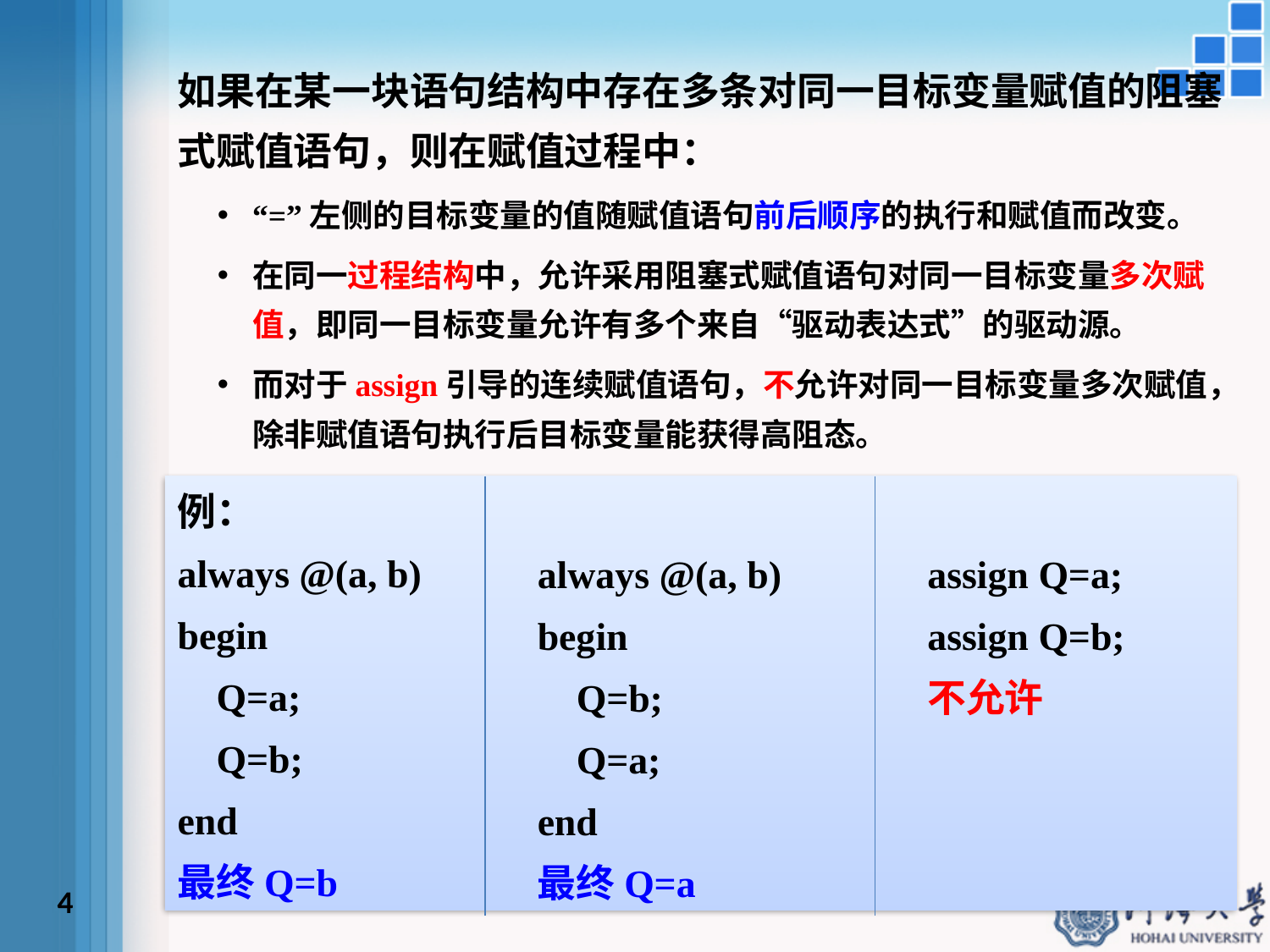

如果在某一块语句结构中存在多条对同一目标变量赋值的阻塞式赋值语句，则在赋值过程中：
“=”左侧的目标变量的值随赋值语句前后顺序的执行和赋值而改变。
在同一过程结构中，允许采用阻塞式赋值语句对同一目标变量多次赋值，即同一目标变量允许有多个来自“驱动表达式”的驱动源。
而对于assign引导的连续赋值语句，不允许对同一目标变量多次赋值，除非赋值语句执行后目标变量能获得高阻态。
例：
always @(a, b)
begin
    Q=a;
    Q=b;
end
最终Q=b
always @(a, b)
begin
    Q=b;
    Q=a;
end
最终Q=a
assign Q=a;
assign Q=b;
不允许
4